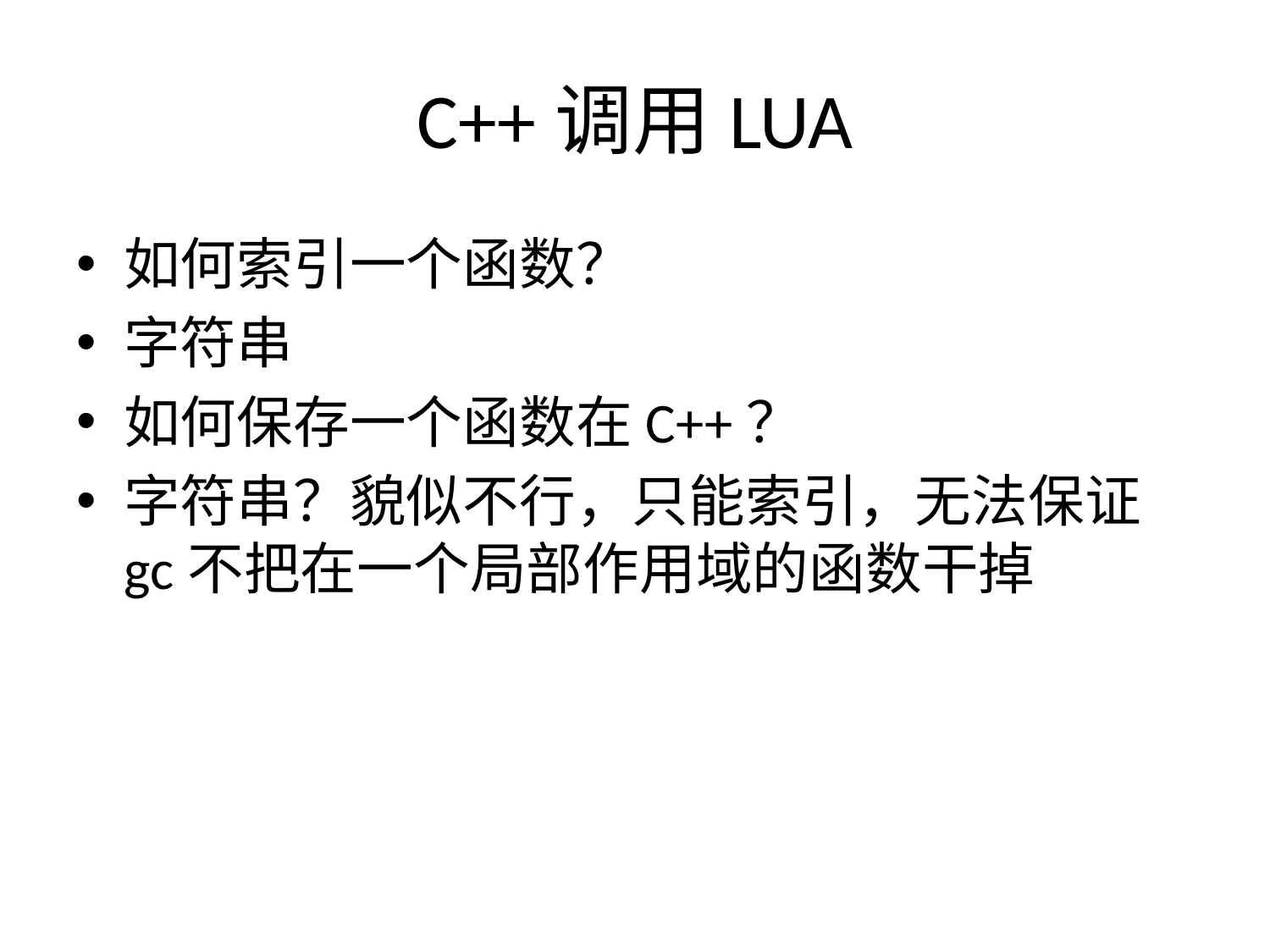

# C++调用LUA
如何索引一个函数？
字符串
如何保存一个函数在C++？
字符串？貌似不行，只能索引，无法保证gc不把在一个局部作用域的函数干掉